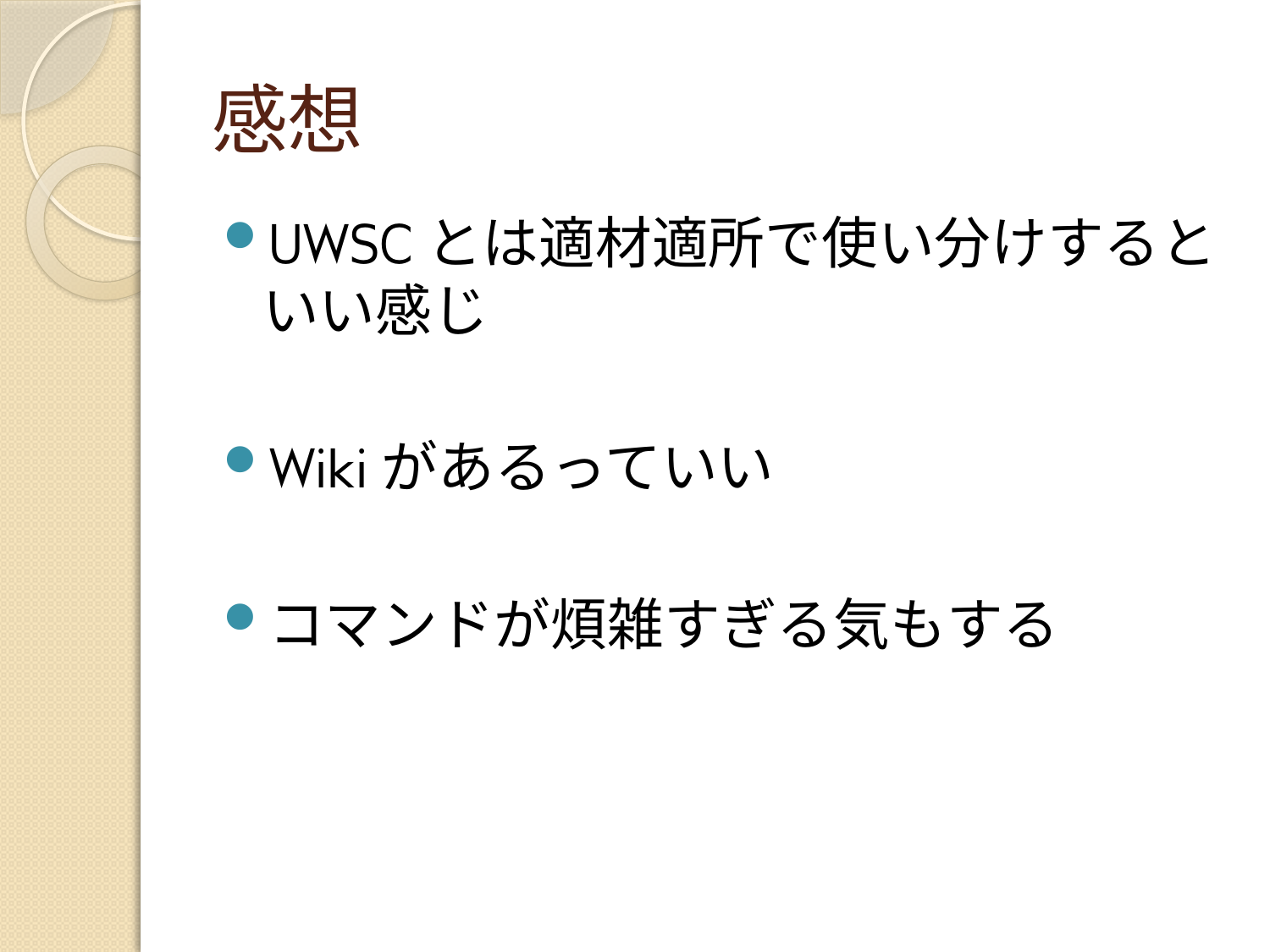

# 感想
UWSCとは適材適所で使い分けするといい感じ

Wikiがあるっていい

コマンドが煩雑すぎる気もする